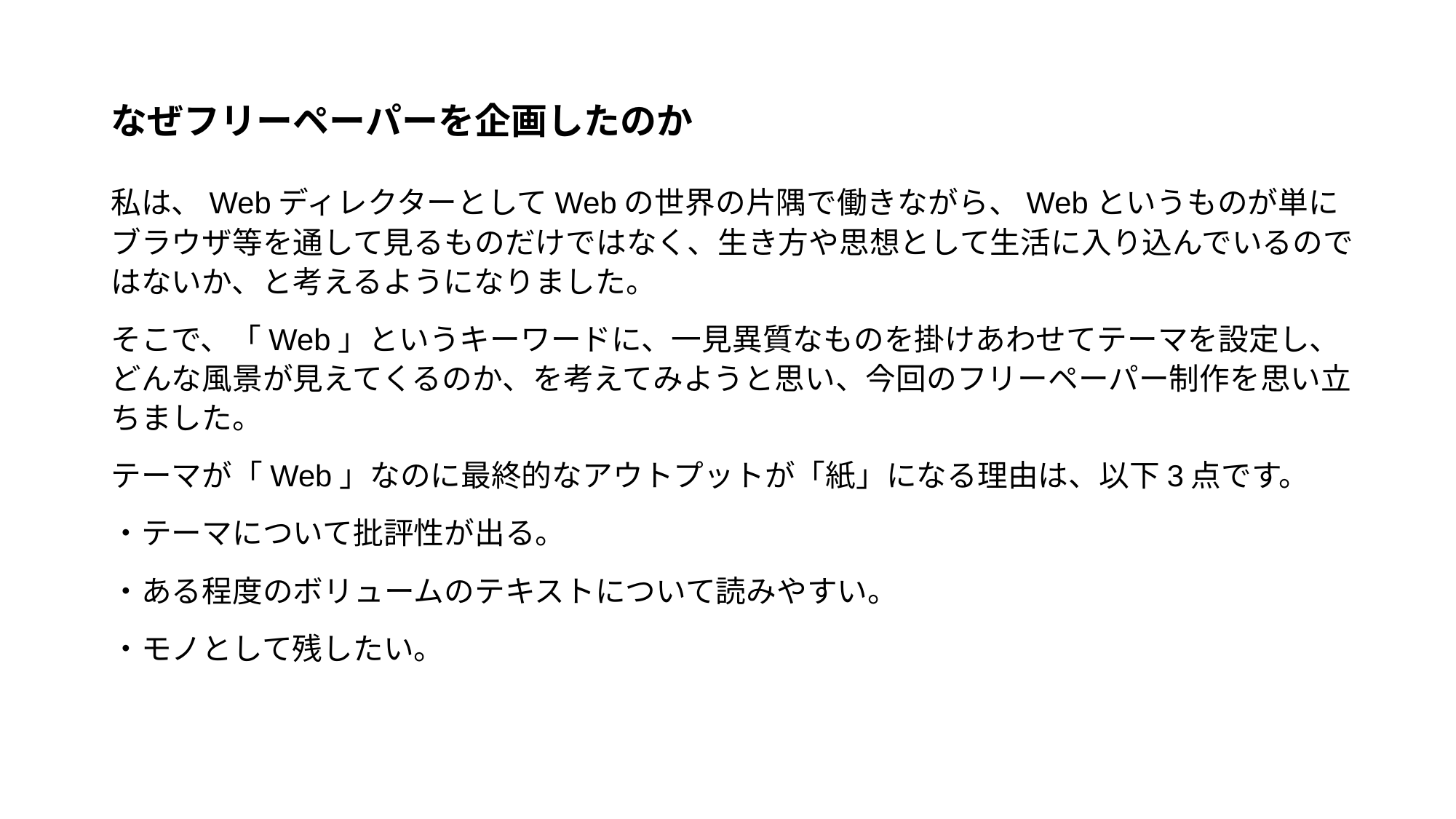

# なぜフリーペーパーを企画したのか
私は、WebディレクターとしてWebの世界の片隅で働きながら、Webというものが単にブラウザ等を通して見るものだけではなく、生き方や思想として生活に入り込んでいるのではないか、と考えるようになりました。
そこで、「Web」というキーワードに、一見異質なものを掛けあわせてテーマを設定し、どんな風景が見えてくるのか、を考えてみようと思い、今回のフリーペーパー制作を思い立ちました。
テーマが「Web」なのに最終的なアウトプットが「紙」になる理由は、以下3点です。
・テーマについて批評性が出る。
・ある程度のボリュームのテキストについて読みやすい。
・モノとして残したい。